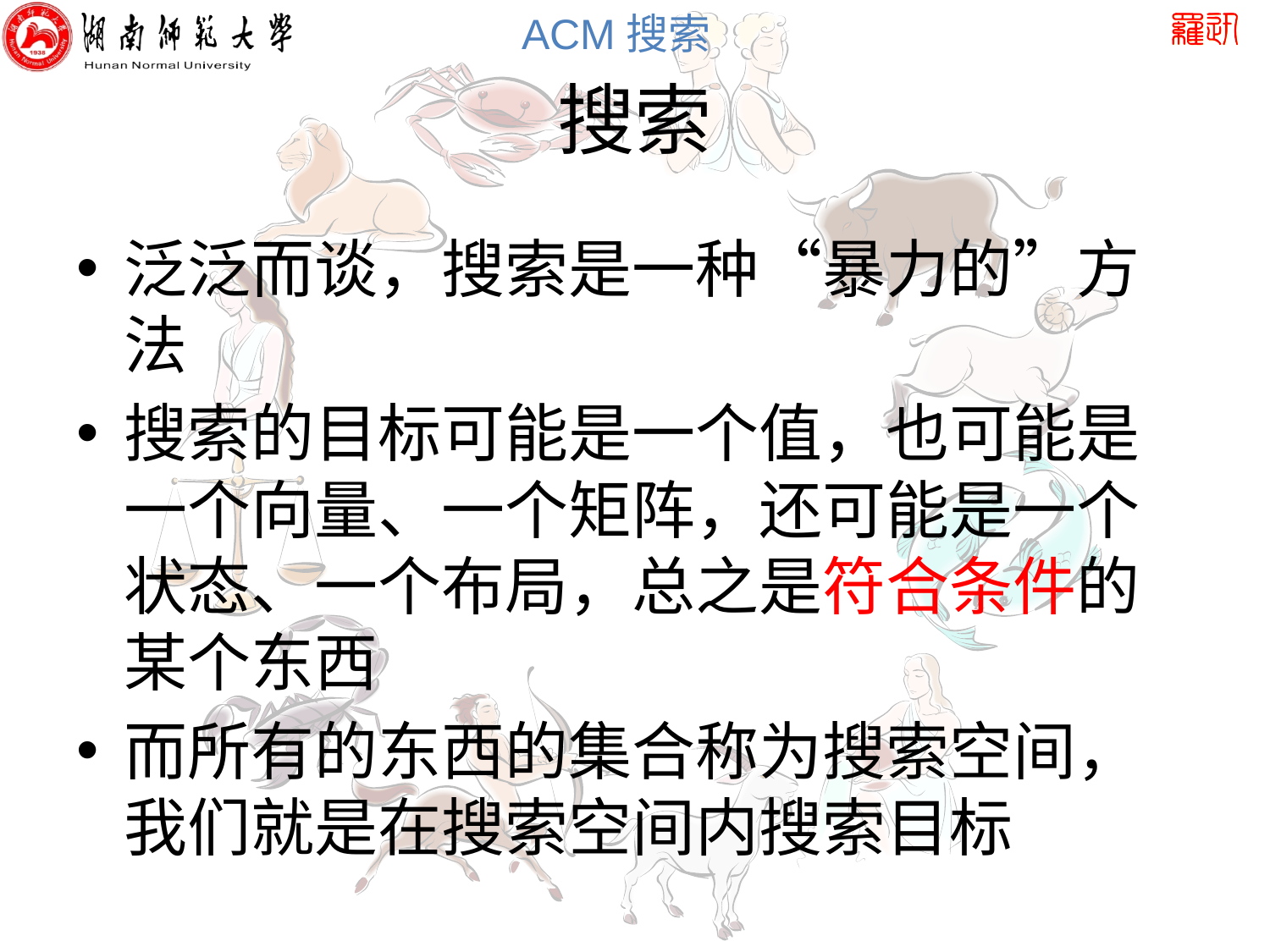

# 搜索
泛泛而谈，搜索是一种“暴力的”方法
搜索的目标可能是一个值，也可能是一个向量、一个矩阵，还可能是一个状态、一个布局，总之是符合条件的某个东西
而所有的东西的集合称为搜索空间，我们就是在搜索空间内搜索目标